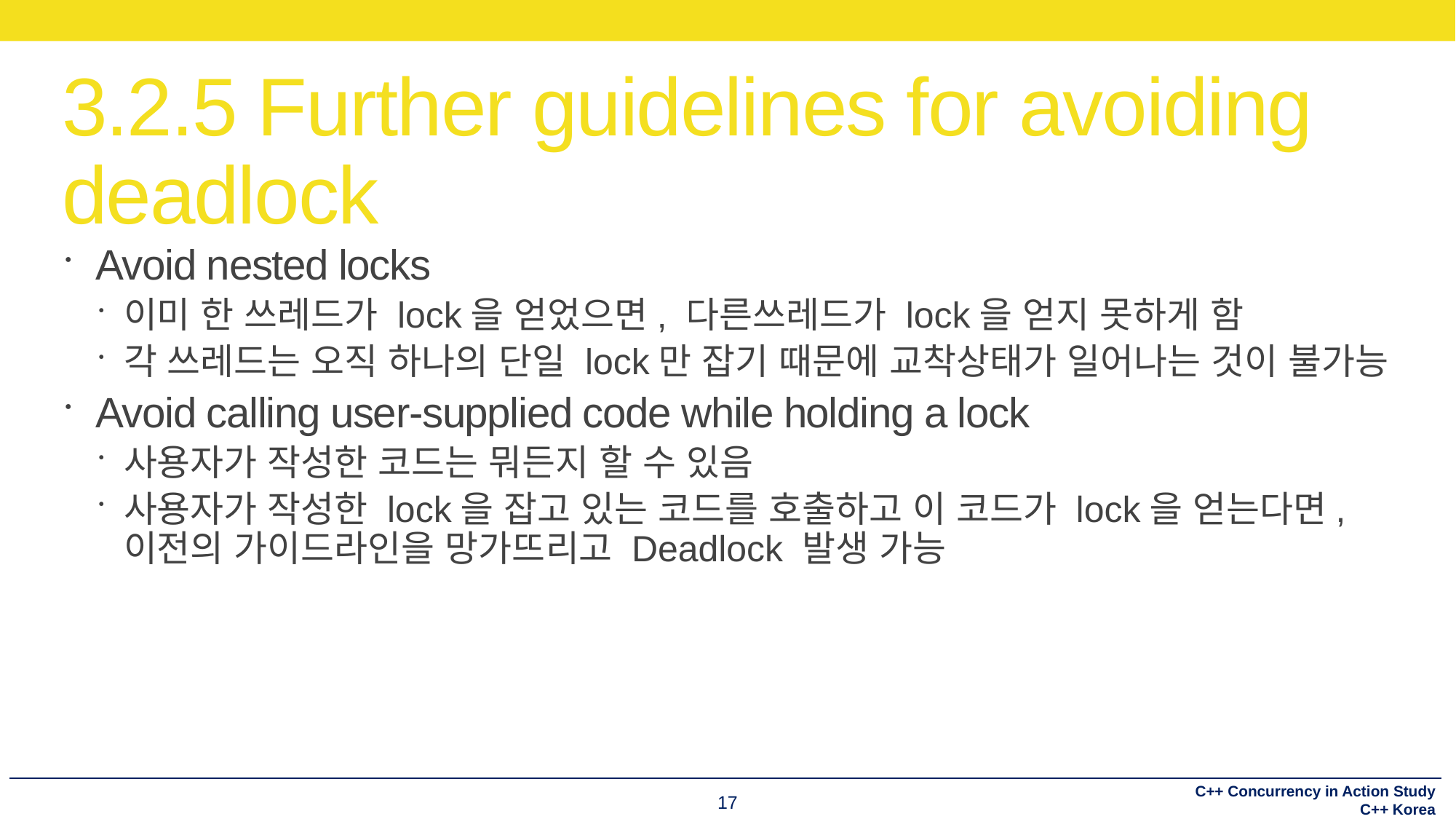

# 3.2.5 Further guidelines for avoiding deadlock
Avoid nested locks
이미 한 쓰레드가 lock을 얻었으면, 다른쓰레드가 lock을 얻지 못하게 함
각 쓰레드는 오직 하나의 단일 lock만 잡기 때문에 교착상태가 일어나는 것이 불가능
Avoid calling user-supplied code while holding a lock
사용자가 작성한 코드는 뭐든지 할 수 있음
사용자가 작성한 lock을 잡고 있는 코드를 호출하고 이 코드가 lock을 얻는다면, 이전의 가이드라인을 망가뜨리고 Deadlock 발생 가능

17